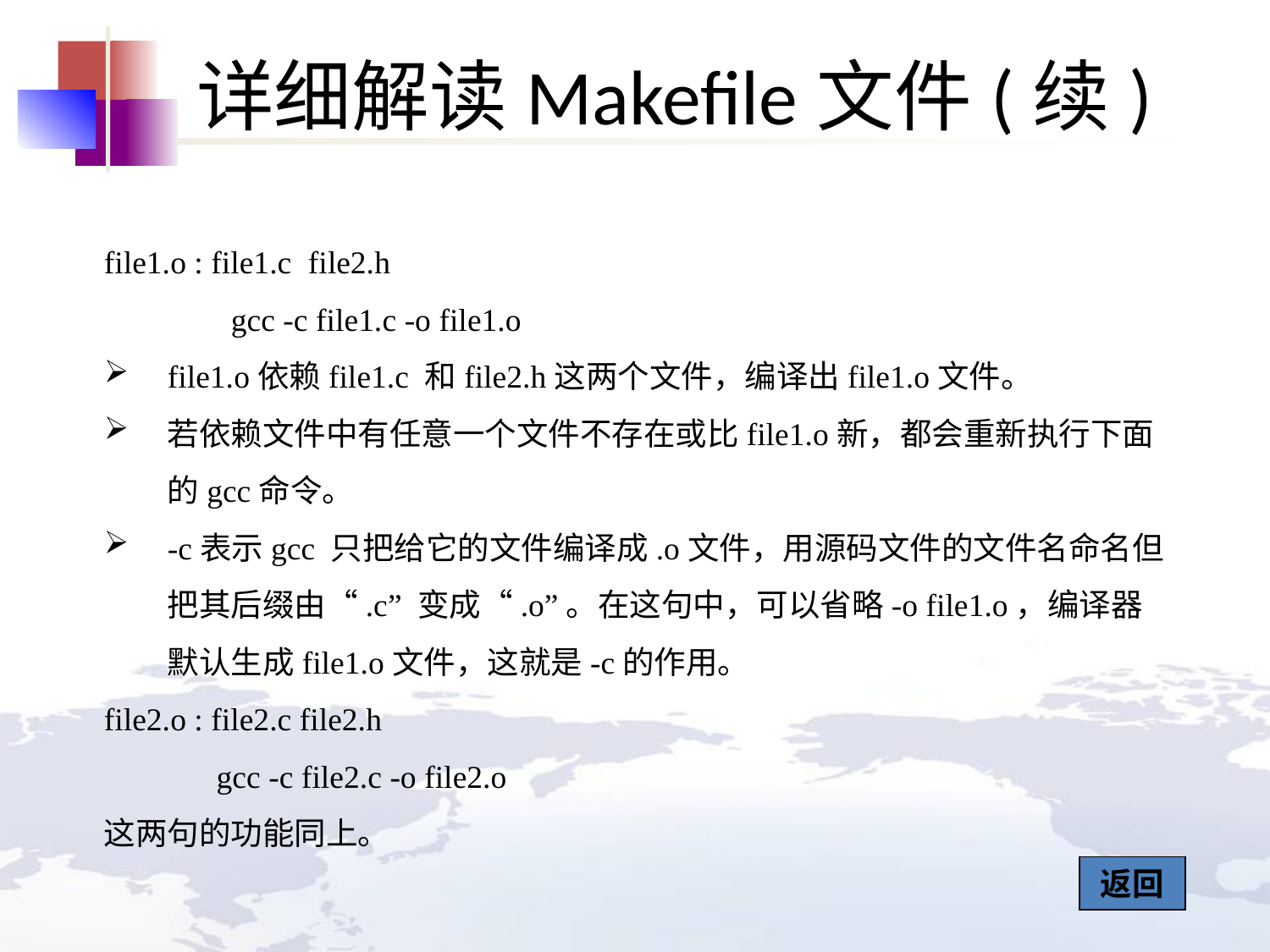

详细解读Makefile文件(续)
file1.o : file1.c  file2.h
	gcc -c file1.c -o file1.o
file1.o依赖file1.c 和file2.h这两个文件，编译出file1.o文件。
若依赖文件中有任意一个文件不存在或比file1.o新，都会重新执行下面的gcc命令。
-c表示gcc 只把给它的文件编译成.o文件，用源码文件的文件名命名但把其后缀由“.c” 变成“.o”。在这句中，可以省略-o file1.o，编译器默认生成file1.o文件，这就是-c的作用。
file2.o : file2.c file2.h
              gcc -c file2.c -o file2.o
这两句的功能同上。

返回